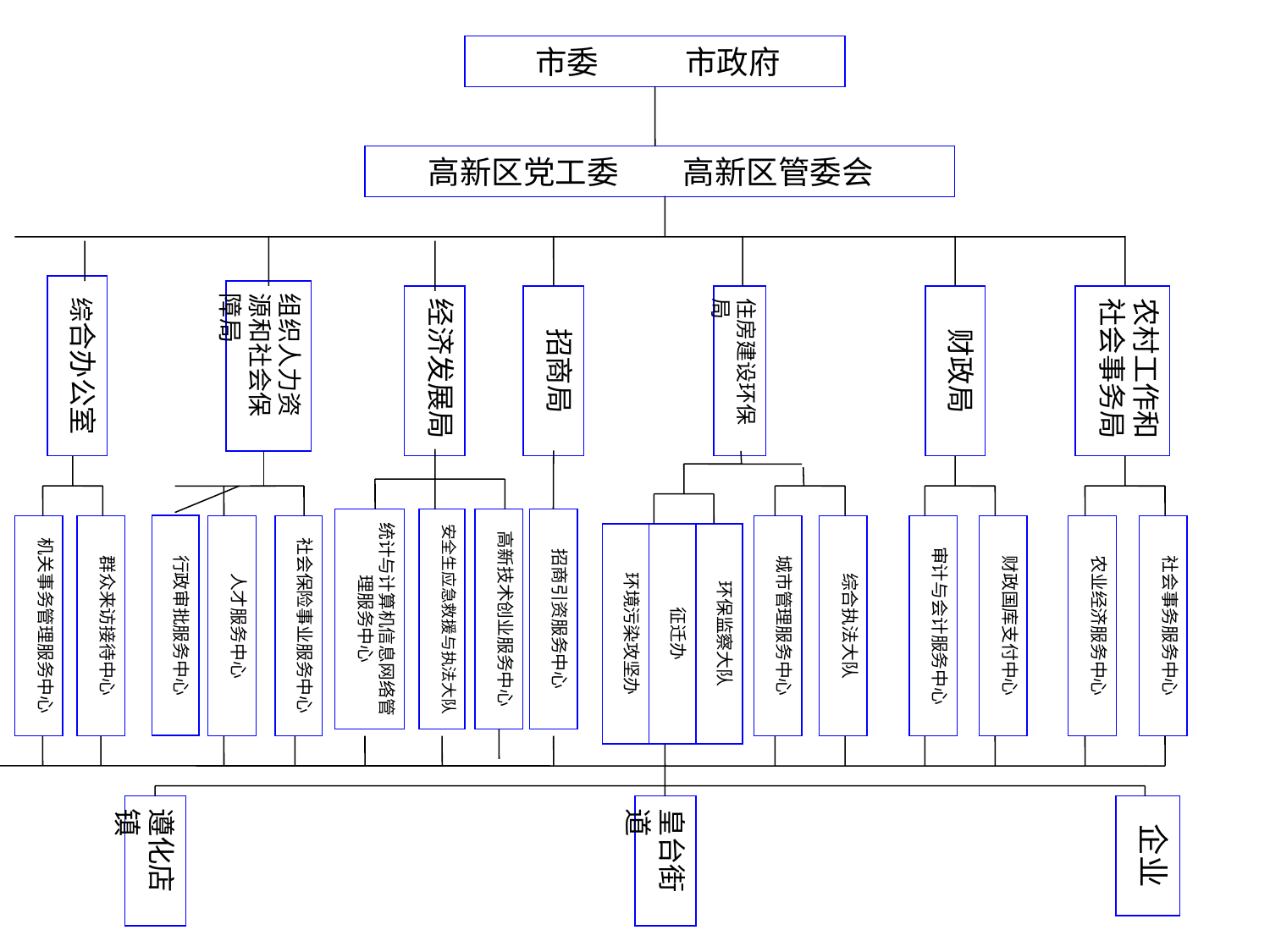

市委            市政府

      高新区党工委         高新区管委会

综合办公室
组织人力资源和社会保障局
经济发展局
招商局
住房建设环保局
财政局
农村工作和社会事务局

统计与计算机信息网络管理服务中心
安全生应急救援与执法大队
高新技术创业服务中心
招商引资服务中心
行政审批服务中心
机关事务管理服务中心
群众来访接待中心
人才服务中心
社会保险事业服务中心
城市管理服务中心
综合执法大队
审计与会计服务中心
财政国库支付中心
农业经济服务中心
社会事务服务中心
环境污染攻坚办
征迁办
环保监察大队

遵化店镇
皇台街道
企业